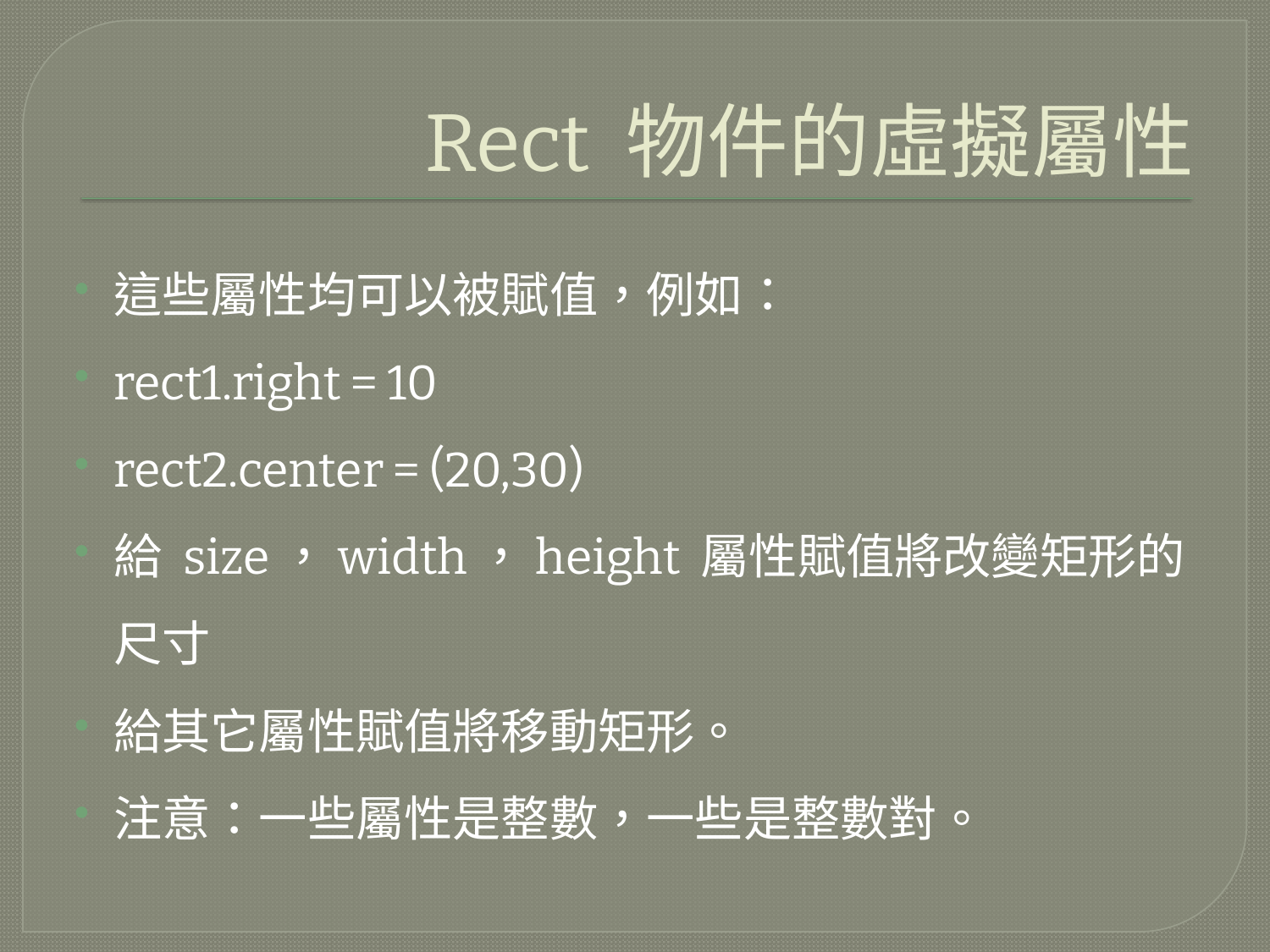

# Rect 物件的虛擬屬性
這些屬性均可以被賦值，例如：
rect1.right = 10
rect2.center = (20,30)
給 size，width，height 屬性賦值將改變矩形的尺寸
給其它屬性賦值將移動矩形。
注意：一些屬性是整數，一些是整數對。